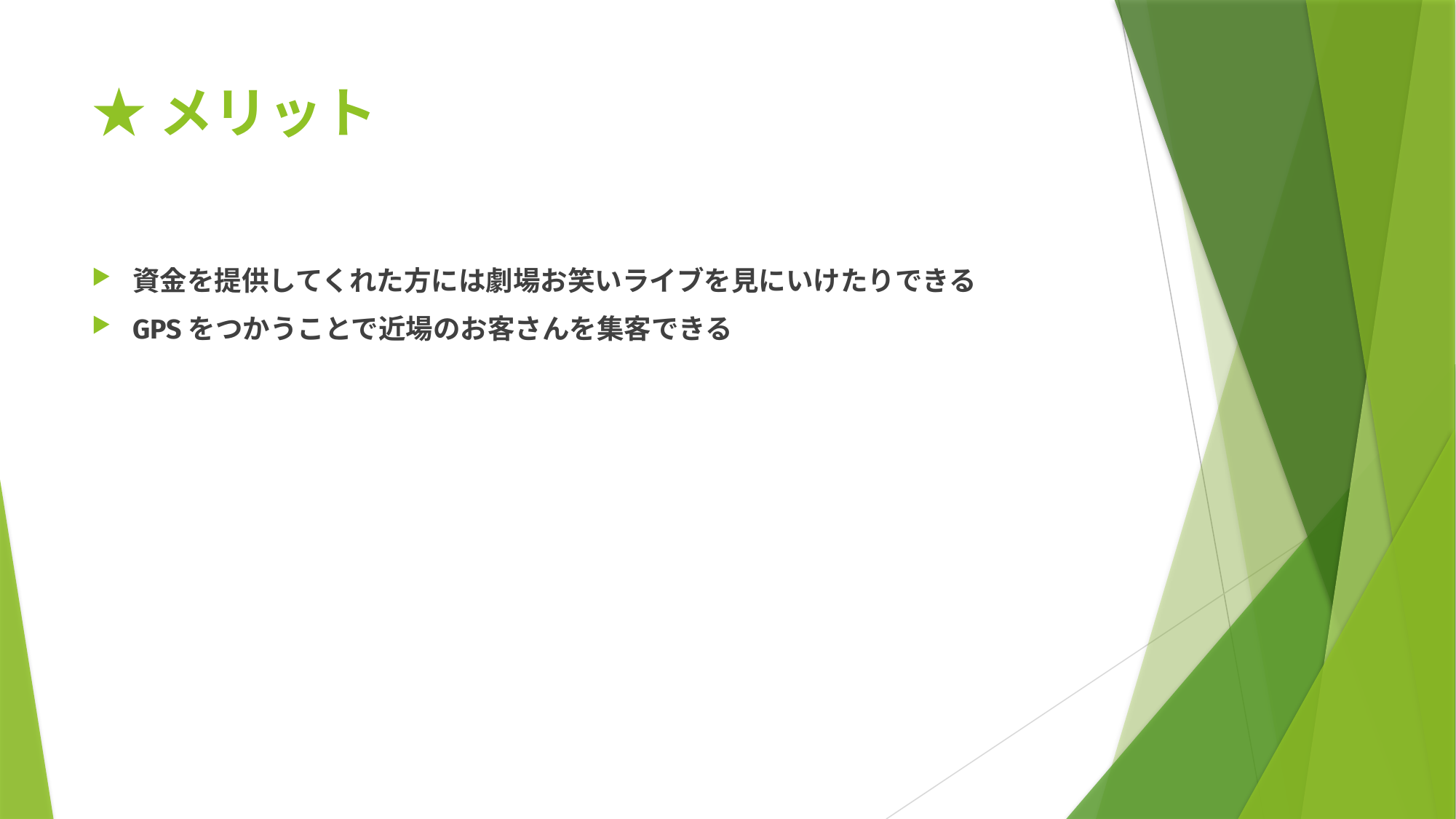

# ★メリット
資金を提供してくれた方には劇場お笑いライブを見にいけたりできる
GPSをつかうことで近場のお客さんを集客できる